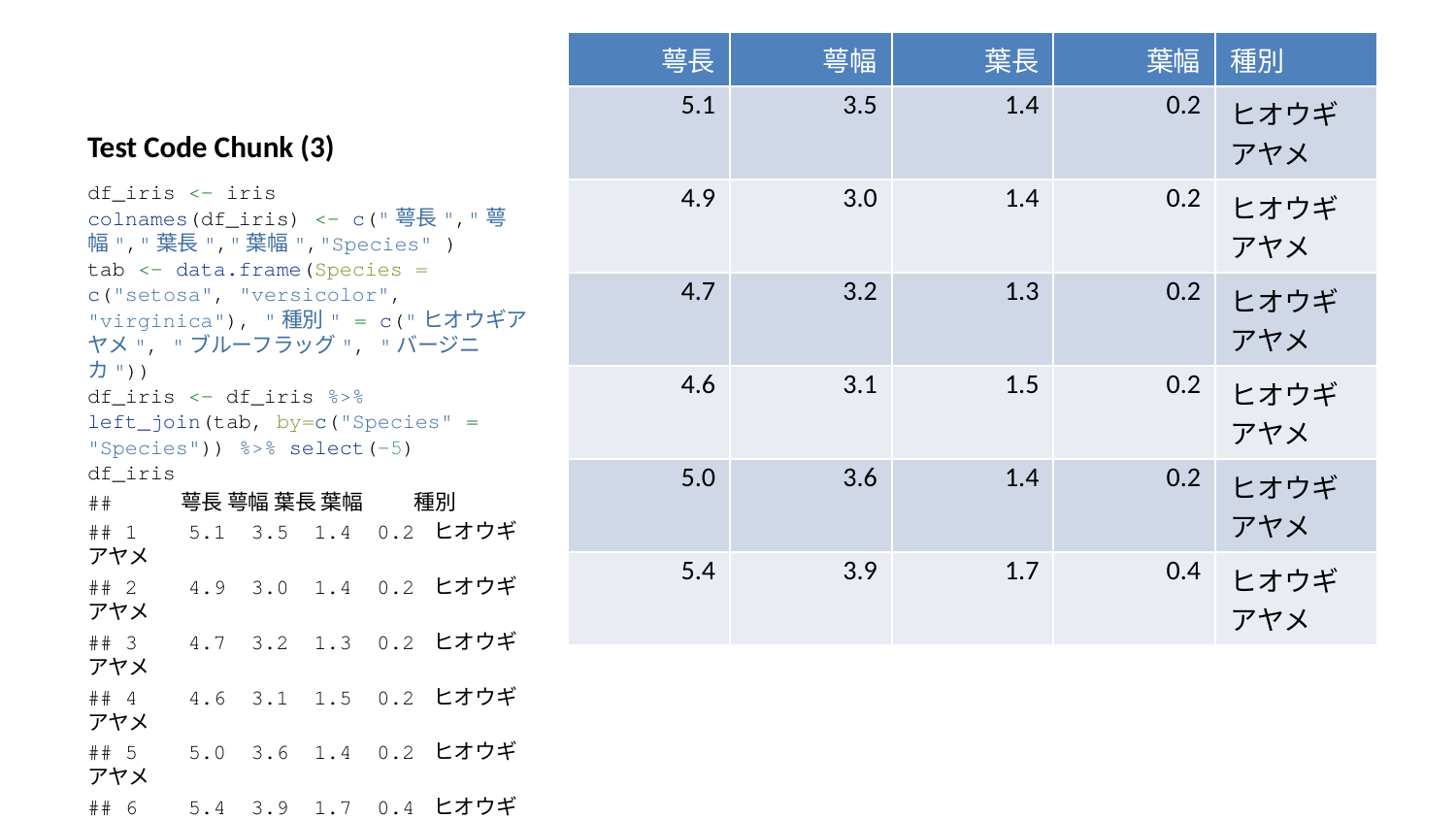

| 萼長 | 萼幅 | 葉長 | 葉幅 | 種別 |
| --- | --- | --- | --- | --- |
| 5.1 | 3.5 | 1.4 | 0.2 | ヒオウギアヤメ |
| 4.9 | 3.0 | 1.4 | 0.2 | ヒオウギアヤメ |
| 4.7 | 3.2 | 1.3 | 0.2 | ヒオウギアヤメ |
| 4.6 | 3.1 | 1.5 | 0.2 | ヒオウギアヤメ |
| 5.0 | 3.6 | 1.4 | 0.2 | ヒオウギアヤメ |
| 5.4 | 3.9 | 1.7 | 0.4 | ヒオウギアヤメ |
# Test Code Chunk (3)
df_iris <- iris
colnames(df_iris) <- c("萼長","萼幅","葉長","葉幅","Species" )
tab <- data.frame(Species = c("setosa", "versicolor", "virginica"), "種別" = c("ヒオウギアヤメ", "ブルーフラッグ", "バージニカ"))
df_iris <- df_iris %>% left_join(tab, by=c("Species" = "Species")) %>% select(-5)
df_iris
##     萼長 萼幅 葉長 葉幅           種別
## 1    5.1  3.5  1.4  0.2 ヒオウギアヤメ
## 2    4.9  3.0  1.4  0.2 ヒオウギアヤメ
## 3    4.7  3.2  1.3  0.2 ヒオウギアヤメ
## 4    4.6  3.1  1.5  0.2 ヒオウギアヤメ
## 5    5.0  3.6  1.4  0.2 ヒオウギアヤメ
## 6    5.4  3.9  1.7  0.4 ヒオウギアヤメ
## 7    4.6  3.4  1.4  0.3 ヒオウギアヤメ
## 8    5.0  3.4  1.5  0.2 ヒオウギアヤメ
## 9    4.4  2.9  1.4  0.2 ヒオウギアヤメ
## 10   4.9  3.1  1.5  0.1 ヒオウギアヤメ
## 11   5.4  3.7  1.5  0.2 ヒオウギアヤメ
## 12   4.8  3.4  1.6  0.2 ヒオウギアヤメ
## 13   4.8  3.0  1.4  0.1 ヒオウギアヤメ
## 14   4.3  3.0  1.1  0.1 ヒオウギアヤメ
## 15   5.8  4.0  1.2  0.2 ヒオウギアヤメ
## 16   5.7  4.4  1.5  0.4 ヒオウギアヤメ
## 17   5.4  3.9  1.3  0.4 ヒオウギアヤメ
## 18   5.1  3.5  1.4  0.3 ヒオウギアヤメ
## 19   5.7  3.8  1.7  0.3 ヒオウギアヤメ
## 20   5.1  3.8  1.5  0.3 ヒオウギアヤメ
## 21   5.4  3.4  1.7  0.2 ヒオウギアヤメ
## 22   5.1  3.7  1.5  0.4 ヒオウギアヤメ
## 23   4.6  3.6  1.0  0.2 ヒオウギアヤメ
## 24   5.1  3.3  1.7  0.5 ヒオウギアヤメ
## 25   4.8  3.4  1.9  0.2 ヒオウギアヤメ
## 26   5.0  3.0  1.6  0.2 ヒオウギアヤメ
## 27   5.0  3.4  1.6  0.4 ヒオウギアヤメ
## 28   5.2  3.5  1.5  0.2 ヒオウギアヤメ
## 29   5.2  3.4  1.4  0.2 ヒオウギアヤメ
## 30   4.7  3.2  1.6  0.2 ヒオウギアヤメ
## 31   4.8  3.1  1.6  0.2 ヒオウギアヤメ
## 32   5.4  3.4  1.5  0.4 ヒオウギアヤメ
## 33   5.2  4.1  1.5  0.1 ヒオウギアヤメ
## 34   5.5  4.2  1.4  0.2 ヒオウギアヤメ
## 35   4.9  3.1  1.5  0.2 ヒオウギアヤメ
## 36   5.0  3.2  1.2  0.2 ヒオウギアヤメ
## 37   5.5  3.5  1.3  0.2 ヒオウギアヤメ
## 38   4.9  3.6  1.4  0.1 ヒオウギアヤメ
## 39   4.4  3.0  1.3  0.2 ヒオウギアヤメ
## 40   5.1  3.4  1.5  0.2 ヒオウギアヤメ
## 41   5.0  3.5  1.3  0.3 ヒオウギアヤメ
## 42   4.5  2.3  1.3  0.3 ヒオウギアヤメ
## 43   4.4  3.2  1.3  0.2 ヒオウギアヤメ
## 44   5.0  3.5  1.6  0.6 ヒオウギアヤメ
## 45   5.1  3.8  1.9  0.4 ヒオウギアヤメ
## 46   4.8  3.0  1.4  0.3 ヒオウギアヤメ
## 47   5.1  3.8  1.6  0.2 ヒオウギアヤメ
## 48   4.6  3.2  1.4  0.2 ヒオウギアヤメ
## 49   5.3  3.7  1.5  0.2 ヒオウギアヤメ
## 50   5.0  3.3  1.4  0.2 ヒオウギアヤメ
## 51   7.0  3.2  4.7  1.4 ブルーフラッグ
## 52   6.4  3.2  4.5  1.5 ブルーフラッグ
## 53   6.9  3.1  4.9  1.5 ブルーフラッグ
## 54   5.5  2.3  4.0  1.3 ブルーフラッグ
## 55   6.5  2.8  4.6  1.5 ブルーフラッグ
## 56   5.7  2.8  4.5  1.3 ブルーフラッグ
## 57   6.3  3.3  4.7  1.6 ブルーフラッグ
## 58   4.9  2.4  3.3  1.0 ブルーフラッグ
## 59   6.6  2.9  4.6  1.3 ブルーフラッグ
## 60   5.2  2.7  3.9  1.4 ブルーフラッグ
## 61   5.0  2.0  3.5  1.0 ブルーフラッグ
## 62   5.9  3.0  4.2  1.5 ブルーフラッグ
## 63   6.0  2.2  4.0  1.0 ブルーフラッグ
## 64   6.1  2.9  4.7  1.4 ブルーフラッグ
## 65   5.6  2.9  3.6  1.3 ブルーフラッグ
## 66   6.7  3.1  4.4  1.4 ブルーフラッグ
## 67   5.6  3.0  4.5  1.5 ブルーフラッグ
## 68   5.8  2.7  4.1  1.0 ブルーフラッグ
## 69   6.2  2.2  4.5  1.5 ブルーフラッグ
## 70   5.6  2.5  3.9  1.1 ブルーフラッグ
## 71   5.9  3.2  4.8  1.8 ブルーフラッグ
## 72   6.1  2.8  4.0  1.3 ブルーフラッグ
## 73   6.3  2.5  4.9  1.5 ブルーフラッグ
## 74   6.1  2.8  4.7  1.2 ブルーフラッグ
## 75   6.4  2.9  4.3  1.3 ブルーフラッグ
## 76   6.6  3.0  4.4  1.4 ブルーフラッグ
## 77   6.8  2.8  4.8  1.4 ブルーフラッグ
## 78   6.7  3.0  5.0  1.7 ブルーフラッグ
## 79   6.0  2.9  4.5  1.5 ブルーフラッグ
## 80   5.7  2.6  3.5  1.0 ブルーフラッグ
## 81   5.5  2.4  3.8  1.1 ブルーフラッグ
## 82   5.5  2.4  3.7  1.0 ブルーフラッグ
## 83   5.8  2.7  3.9  1.2 ブルーフラッグ
## 84   6.0  2.7  5.1  1.6 ブルーフラッグ
## 85   5.4  3.0  4.5  1.5 ブルーフラッグ
## 86   6.0  3.4  4.5  1.6 ブルーフラッグ
## 87   6.7  3.1  4.7  1.5 ブルーフラッグ
## 88   6.3  2.3  4.4  1.3 ブルーフラッグ
## 89   5.6  3.0  4.1  1.3 ブルーフラッグ
## 90   5.5  2.5  4.0  1.3 ブルーフラッグ
## 91   5.5  2.6  4.4  1.2 ブルーフラッグ
## 92   6.1  3.0  4.6  1.4 ブルーフラッグ
## 93   5.8  2.6  4.0  1.2 ブルーフラッグ
## 94   5.0  2.3  3.3  1.0 ブルーフラッグ
## 95   5.6  2.7  4.2  1.3 ブルーフラッグ
## 96   5.7  3.0  4.2  1.2 ブルーフラッグ
## 97   5.7  2.9  4.2  1.3 ブルーフラッグ
## 98   6.2  2.9  4.3  1.3 ブルーフラッグ
## 99   5.1  2.5  3.0  1.1 ブルーフラッグ
## 100  5.7  2.8  4.1  1.3 ブルーフラッグ
## 101  6.3  3.3  6.0  2.5     バージニカ
## 102  5.8  2.7  5.1  1.9     バージニカ
## 103  7.1  3.0  5.9  2.1     バージニカ
## 104  6.3  2.9  5.6  1.8     バージニカ
## 105  6.5  3.0  5.8  2.2     バージニカ
## 106  7.6  3.0  6.6  2.1     バージニカ
## 107  4.9  2.5  4.5  1.7     バージニカ
## 108  7.3  2.9  6.3  1.8     バージニカ
## 109  6.7  2.5  5.8  1.8     バージニカ
## 110  7.2  3.6  6.1  2.5     バージニカ
## 111  6.5  3.2  5.1  2.0     バージニカ
## 112  6.4  2.7  5.3  1.9     バージニカ
## 113  6.8  3.0  5.5  2.1     バージニカ
## 114  5.7  2.5  5.0  2.0     バージニカ
## 115  5.8  2.8  5.1  2.4     バージニカ
## 116  6.4  3.2  5.3  2.3     バージニカ
## 117  6.5  3.0  5.5  1.8     バージニカ
## 118  7.7  3.8  6.7  2.2     バージニカ
## 119  7.7  2.6  6.9  2.3     バージニカ
## 120  6.0  2.2  5.0  1.5     バージニカ
## 121  6.9  3.2  5.7  2.3     バージニカ
## 122  5.6  2.8  4.9  2.0     バージニカ
## 123  7.7  2.8  6.7  2.0     バージニカ
## 124  6.3  2.7  4.9  1.8     バージニカ
## 125  6.7  3.3  5.7  2.1     バージニカ
## 126  7.2  3.2  6.0  1.8     バージニカ
## 127  6.2  2.8  4.8  1.8     バージニカ
## 128  6.1  3.0  4.9  1.8     バージニカ
## 129  6.4  2.8  5.6  2.1     バージニカ
## 130  7.2  3.0  5.8  1.6     バージニカ
## 131  7.4  2.8  6.1  1.9     バージニカ
## 132  7.9  3.8  6.4  2.0     バージニカ
## 133  6.4  2.8  5.6  2.2     バージニカ
## 134  6.3  2.8  5.1  1.5     バージニカ
## 135  6.1  2.6  5.6  1.4     バージニカ
## 136  7.7  3.0  6.1  2.3     バージニカ
## 137  6.3  3.4  5.6  2.4     バージニカ
## 138  6.4  3.1  5.5  1.8     バージニカ
## 139  6.0  3.0  4.8  1.8     バージニカ
## 140  6.9  3.1  5.4  2.1     バージニカ
## 141  6.7  3.1  5.6  2.4     バージニカ
## 142  6.9  3.1  5.1  2.3     バージニカ
## 143  5.8  2.7  5.1  1.9     バージニカ
## 144  6.8  3.2  5.9  2.3     バージニカ
## 145  6.7  3.3  5.7  2.5     バージニカ
## 146  6.7  3.0  5.2  2.3     バージニカ
## 147  6.3  2.5  5.0  1.9     バージニカ
## 148  6.5  3.0  5.2  2.0     バージニカ
## 149  6.2  3.4  5.4  2.3     バージニカ
## 150  5.9  3.0  5.1  1.8     バージニカ
knitr::kable(df_iris[1:6, ])